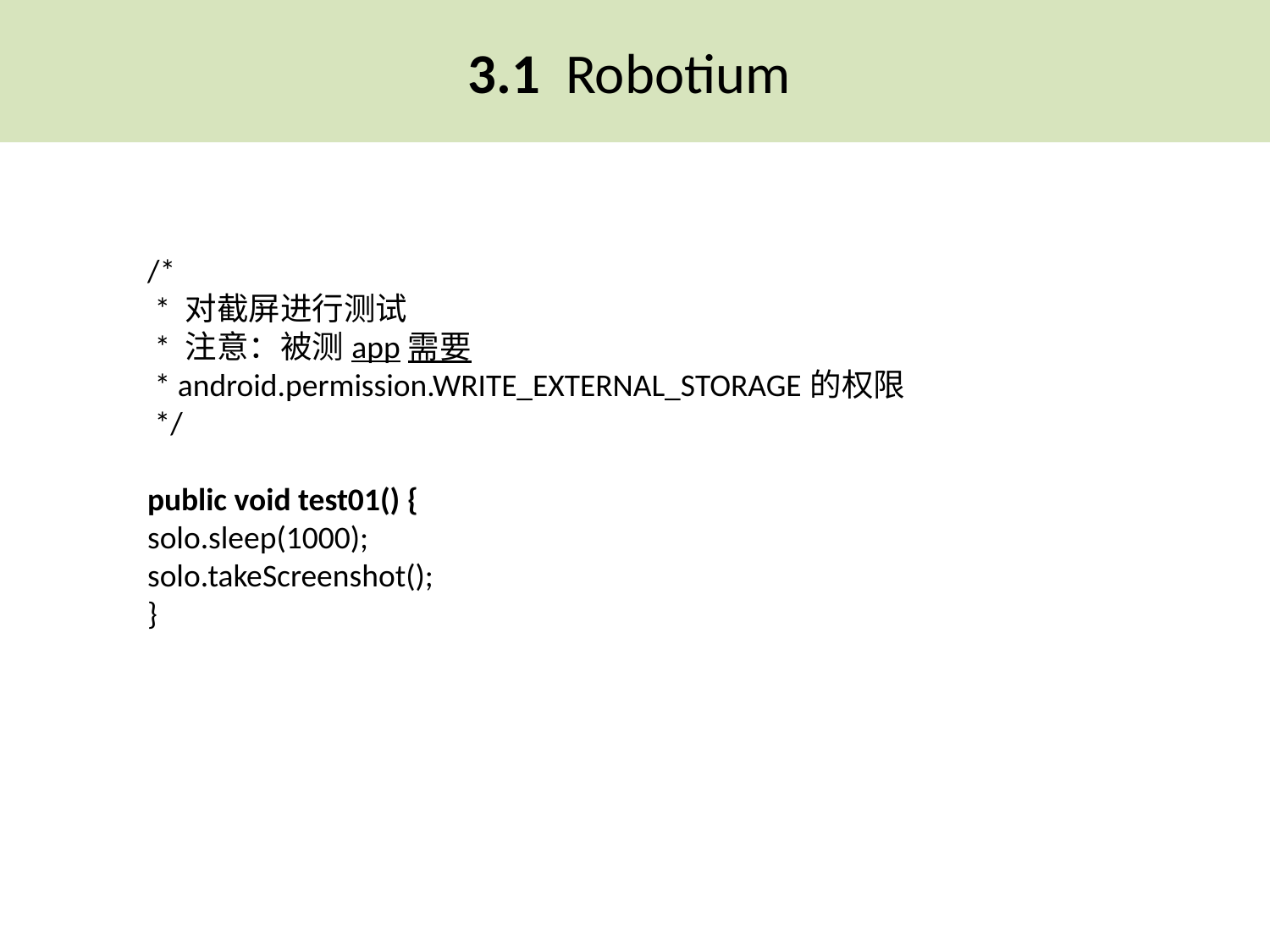

3.1  Robotium

/*
 * 对截屏进行测试
 * 注意：被测app需要
 * android.permission.WRITE_EXTERNAL_STORAGE的权限
 */

public void test01() {
solo.sleep(1000);
solo.takeScreenshot();
}